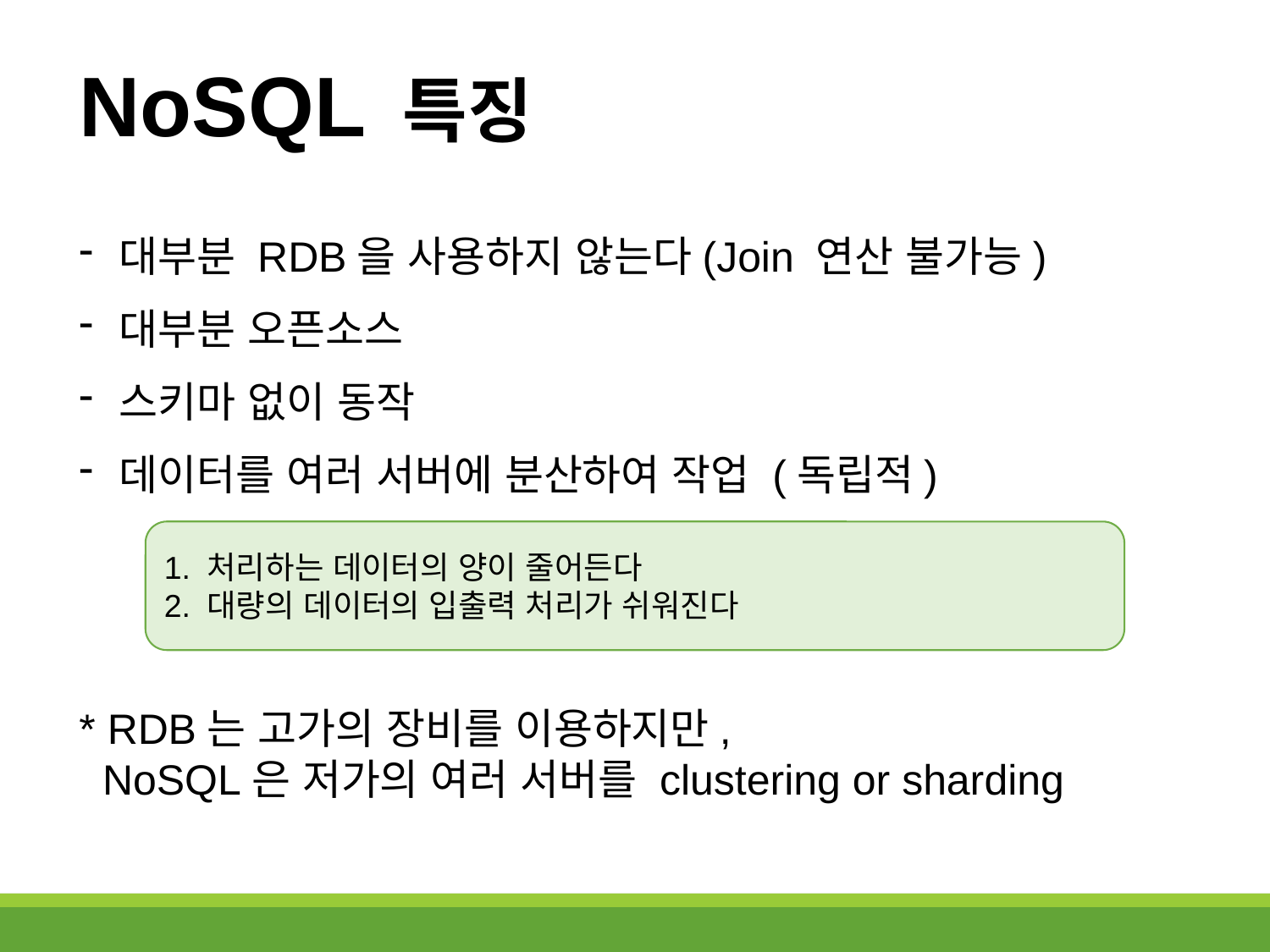

NoSQL 특징
대부분 RDB을 사용하지 않는다(Join 연산 불가능)
대부분 오픈소스
스키마 없이 동작
데이터를 여러 서버에 분산하여 작업 (독립적)

* RDB는 고가의 장비를 이용하지만,
  NoSQL은 저가의 여러 서버를 clustering or sharding
1. 처리하는 데이터의 양이 줄어든다
2. 대량의 데이터의 입출력 처리가 쉬워진다